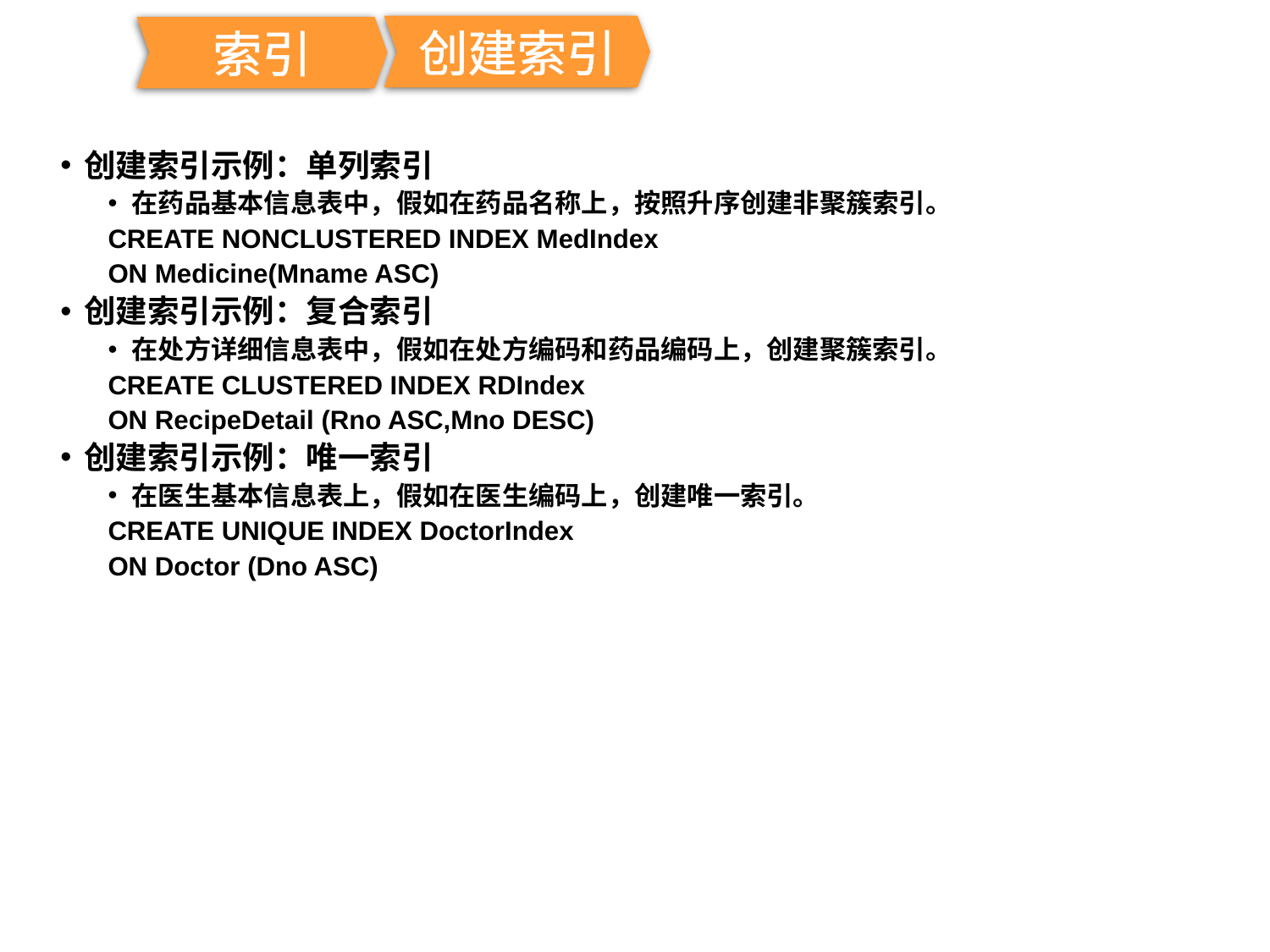

创建索引
索引

创建索引示例：单列索引
在药品基本信息表中，假如在药品名称上，按照升序创建非聚簇索引。
CREATE NONCLUSTERED INDEX MedIndex
ON Medicine(Mname ASC)
创建索引示例：复合索引
在处方详细信息表中，假如在处方编码和药品编码上，创建聚簇索引。
CREATE CLUSTERED INDEX RDIndex
ON RecipeDetail (Rno ASC,Mno DESC)
创建索引示例：唯一索引
在医生基本信息表上，假如在医生编码上，创建唯一索引。
CREATE UNIQUE INDEX DoctorIndex
ON Doctor (Dno ASC)